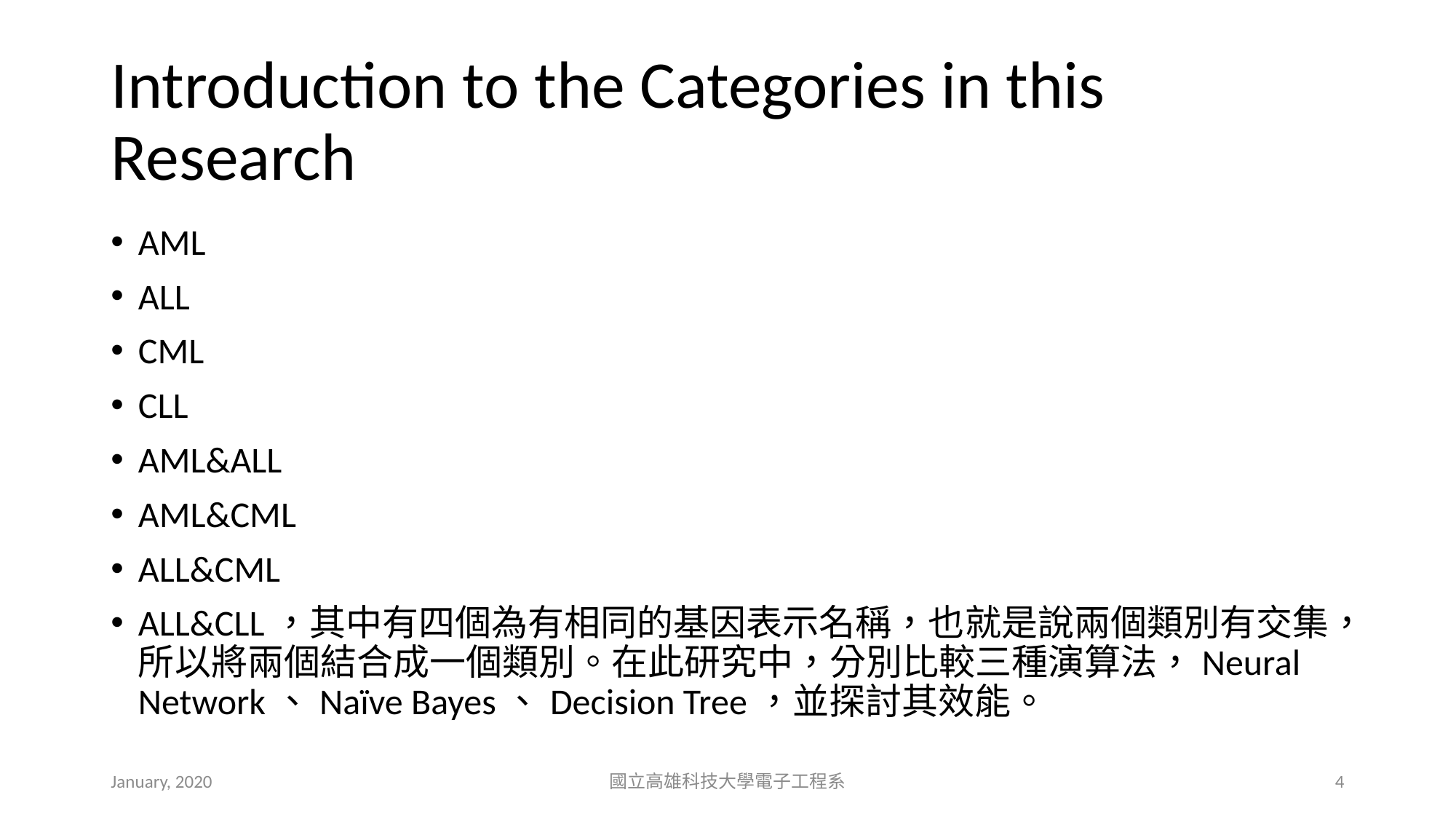

# Introduction to the Categories in this Research
AML
ALL
CML
CLL
AML&ALL
AML&CML
ALL&CML
ALL&CLL，其中有四個為有相同的基因表示名稱，也就是說兩個類別有交集，所以將兩個結合成一個類別。在此研究中，分別比較三種演算法，Neural Network、Naïve Bayes、Decision Tree，並探討其效能。

January, 2020
國立高雄科技大學電子工程系
4